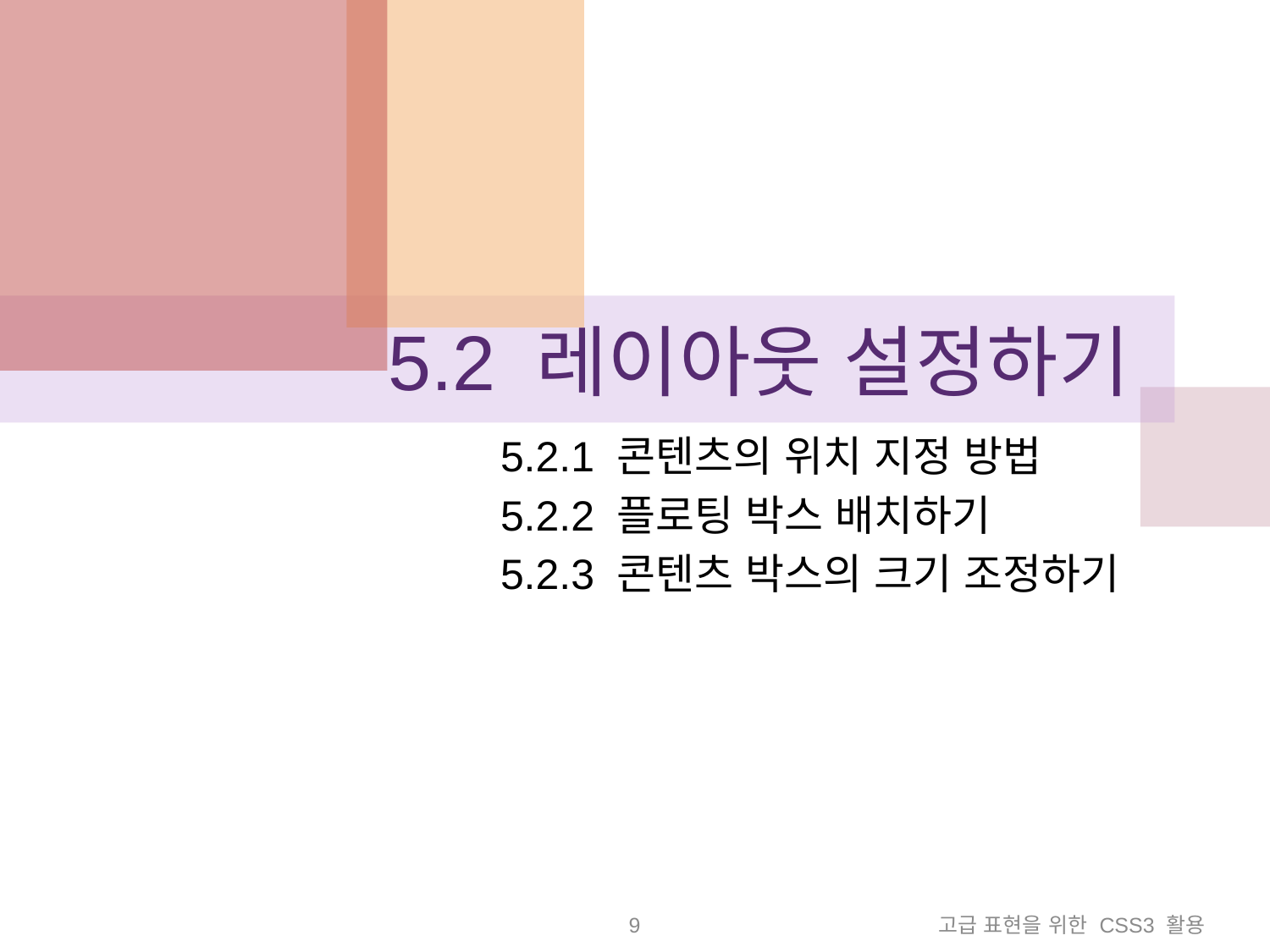

# 5.2 레이아웃 설정하기
5.2.1 콘텐츠의 위치 지정 방법
5.2.2 플로팅 박스 배치하기
5.2.3 콘텐츠 박스의 크기 조정하기
9
고급 표현을 위한 CSS3 활용